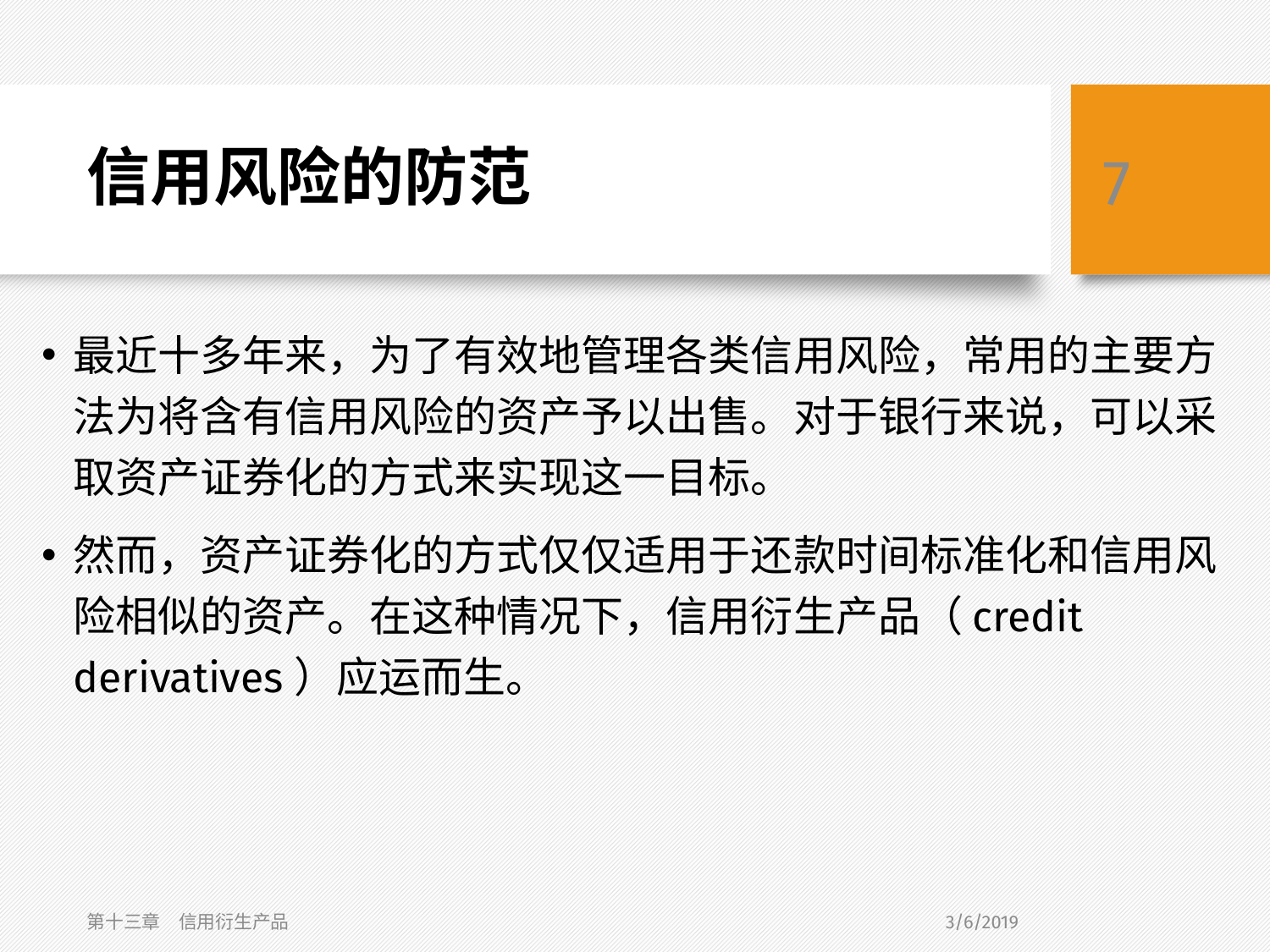

# 信用风险的防范
7
最近十多年来，为了有效地管理各类信用风险，常用的主要方法为将含有信用风险的资产予以出售。对于银行来说，可以采取资产证券化的方式来实现这一目标。
然而，资产证券化的方式仅仅适用于还款时间标准化和信用风险相似的资产。在这种情况下，信用衍生产品（credit derivatives）应运而生。
3/6/2019
第十三章　信用衍生产品